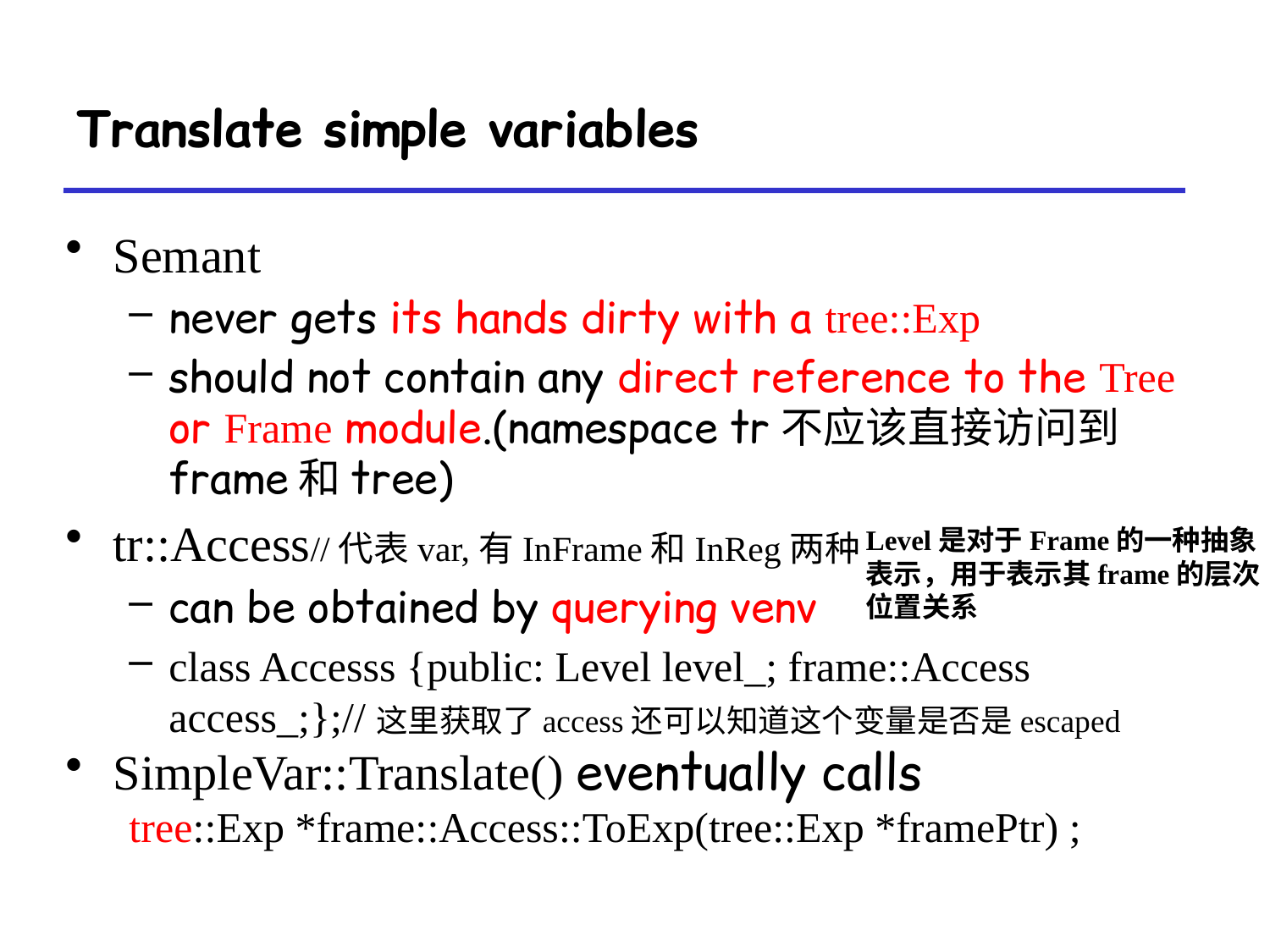

# Translate simple variables
Semant
never gets its hands dirty with a tree::Exp
should not contain any direct reference to the Tree or Frame module.(namespace tr不应该直接访问到frame和tree)
tr::Access//代表var,有InFrame和InReg两种
can be obtained by querying venv
class Accesss {public: Level level_; frame::Access access_;};//这里获取了access还可以知道这个变量是否是escaped
SimpleVar::Translate() eventually calls
      tree::Exp *frame::Access::ToExp(tree::Exp *framePtr) ;
Level是对于Frame的一种抽象表示，用于表示其frame的层次位置关系

22